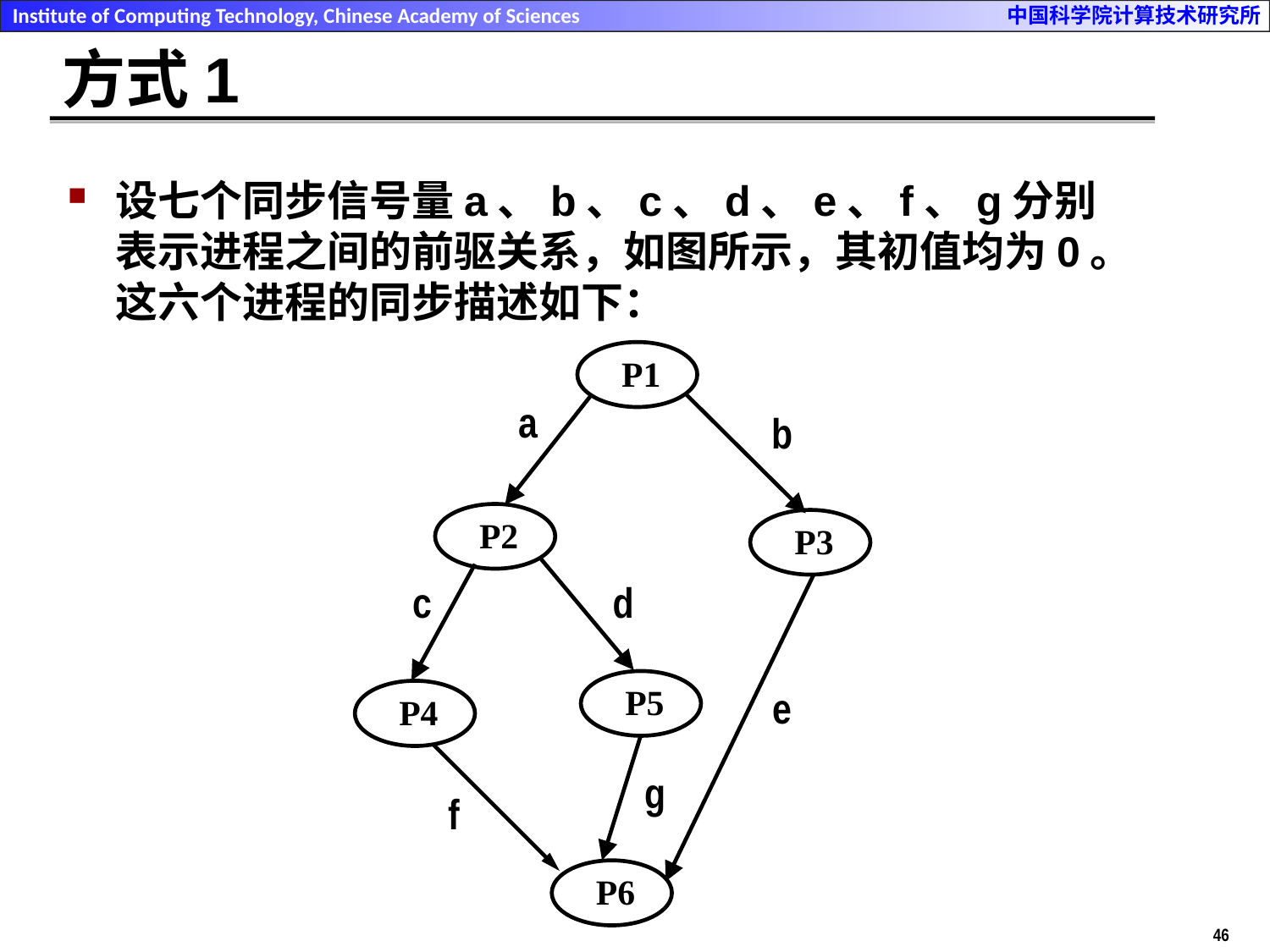

# 方式1
设七个同步信号量a、b、c、d、e、f、g分别表示进程之间的前驱关系，如图所示，其初值均为0。这六个进程的同步描述如下：
   P1
a

b
   P2
   P3

c
d

   P5
e
   P4

g
f
   P6